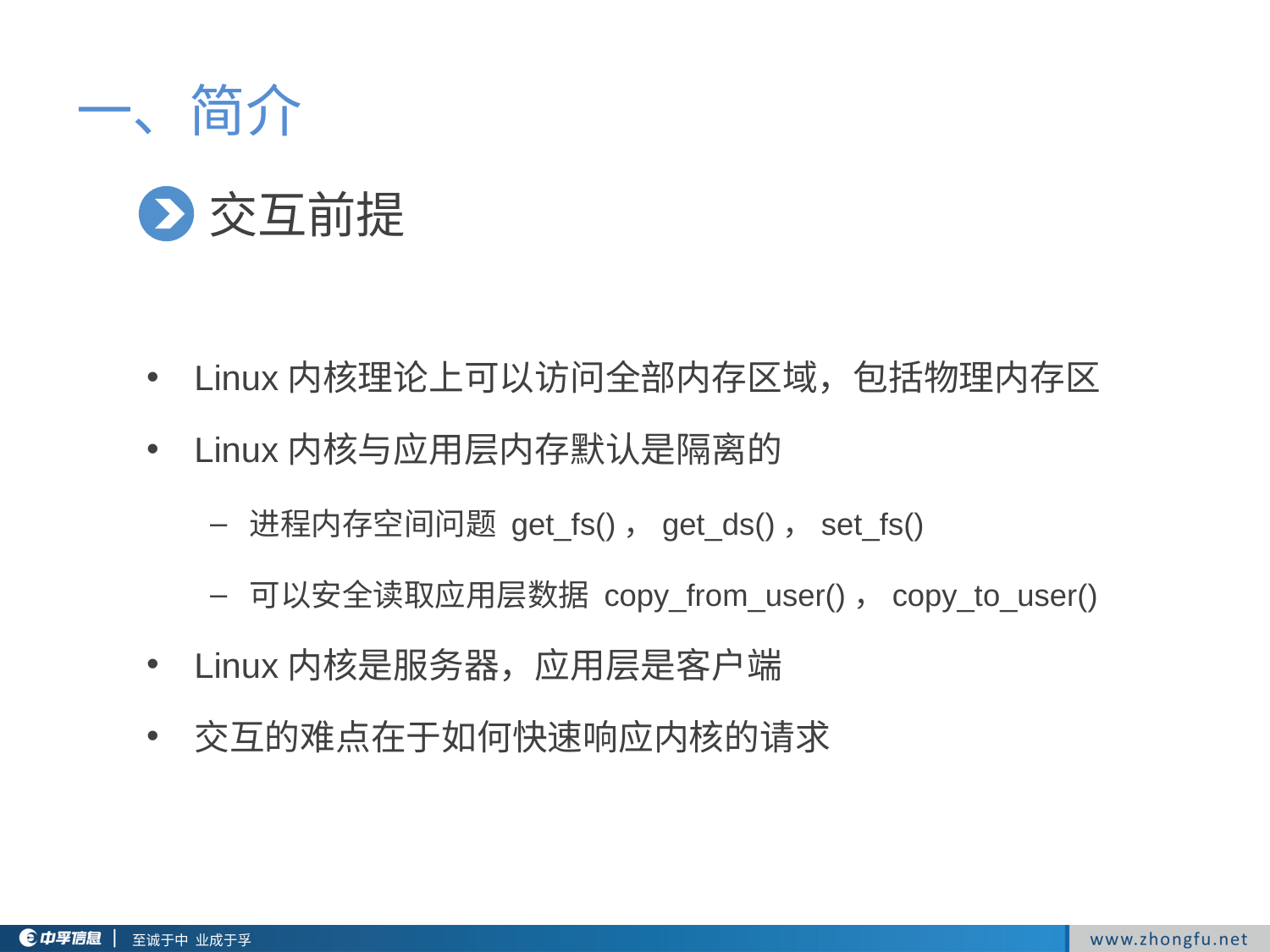

一、简介
交互前提

Linux内核理论上可以访问全部内存区域，包括物理内存区
Linux内核与应用层内存默认是隔离的
进程内存空间问题 get_fs()，get_ds()，set_fs()
可以安全读取应用层数据 copy_from_user()，copy_to_user()
Linux内核是服务器，应用层是客户端
交互的难点在于如何快速响应内核的请求